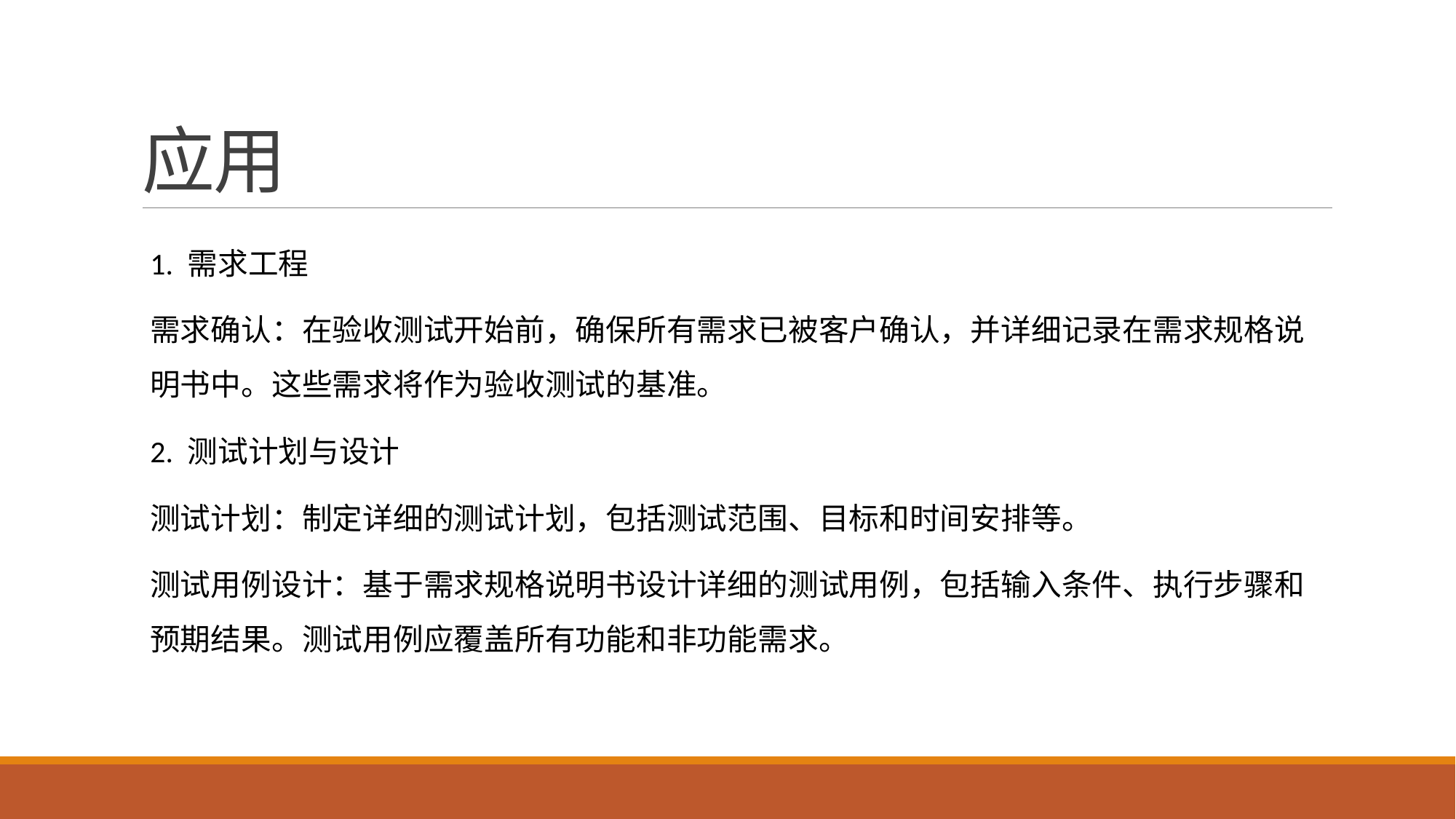

# 应用
1. 需求工程
需求确认：在验收测试开始前，确保所有需求已被客户确认，并详细记录在需求规格说明书中。这些需求将作为验收测试的基准。
2. 测试计划与设计
测试计划：制定详细的测试计划，包括测试范围、目标和时间安排等。
测试用例设计：基于需求规格说明书设计详细的测试用例，包括输入条件、执行步骤和预期结果。测试用例应覆盖所有功能和非功能需求。